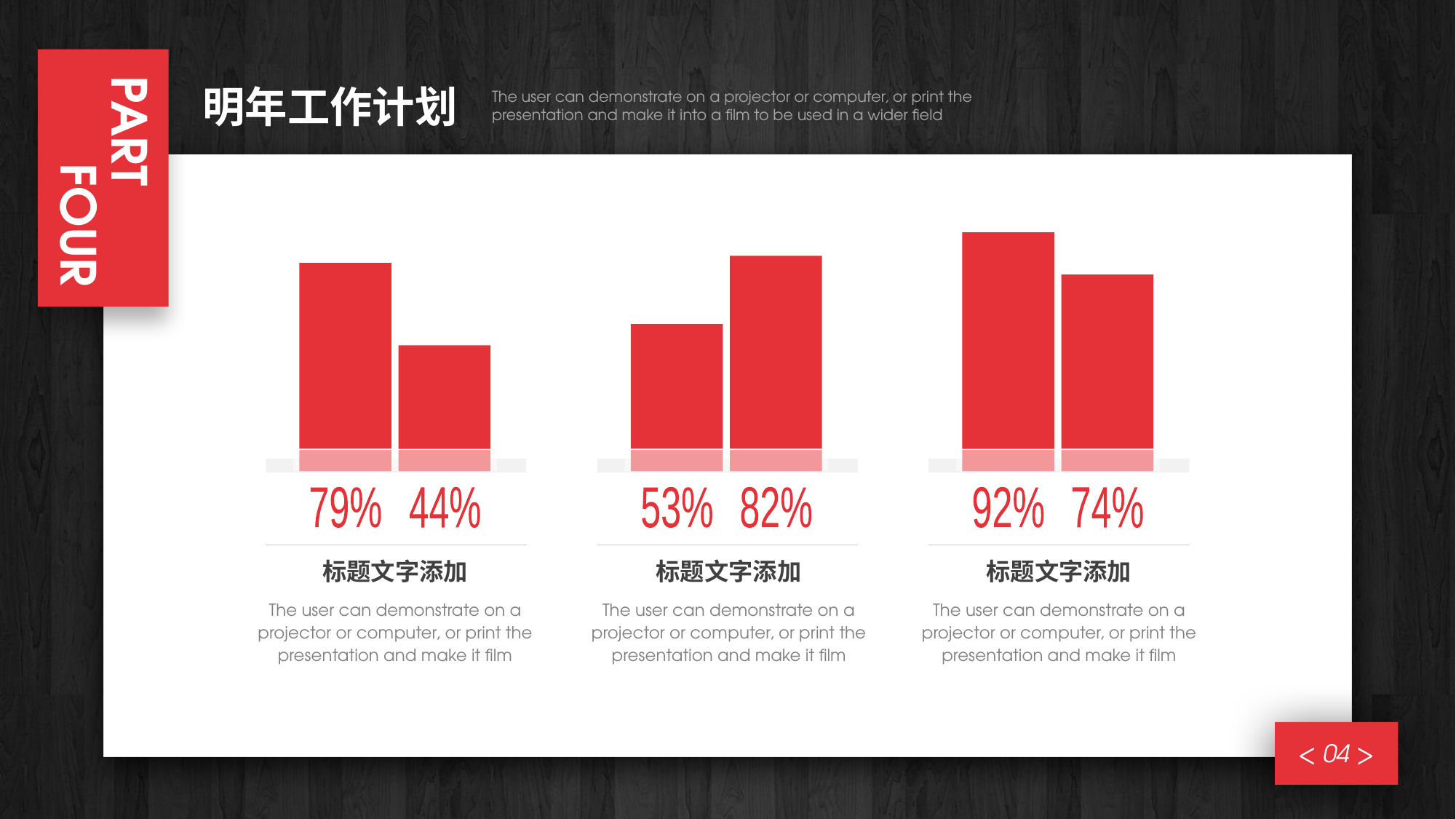

明年工作计划
The user can demonstrate on a projector or computer, or print the presentation and make it into a film to be used in a wider field

44%
82%
74%
79%
53%
92%
标题文字添加
The user can demonstrate on a projector or computer, or print the presentation and make it film
标题文字添加
The user can demonstrate on a projector or computer, or print the presentation and make it film
标题文字添加
The user can demonstrate on a projector or computer, or print the presentation and make it film